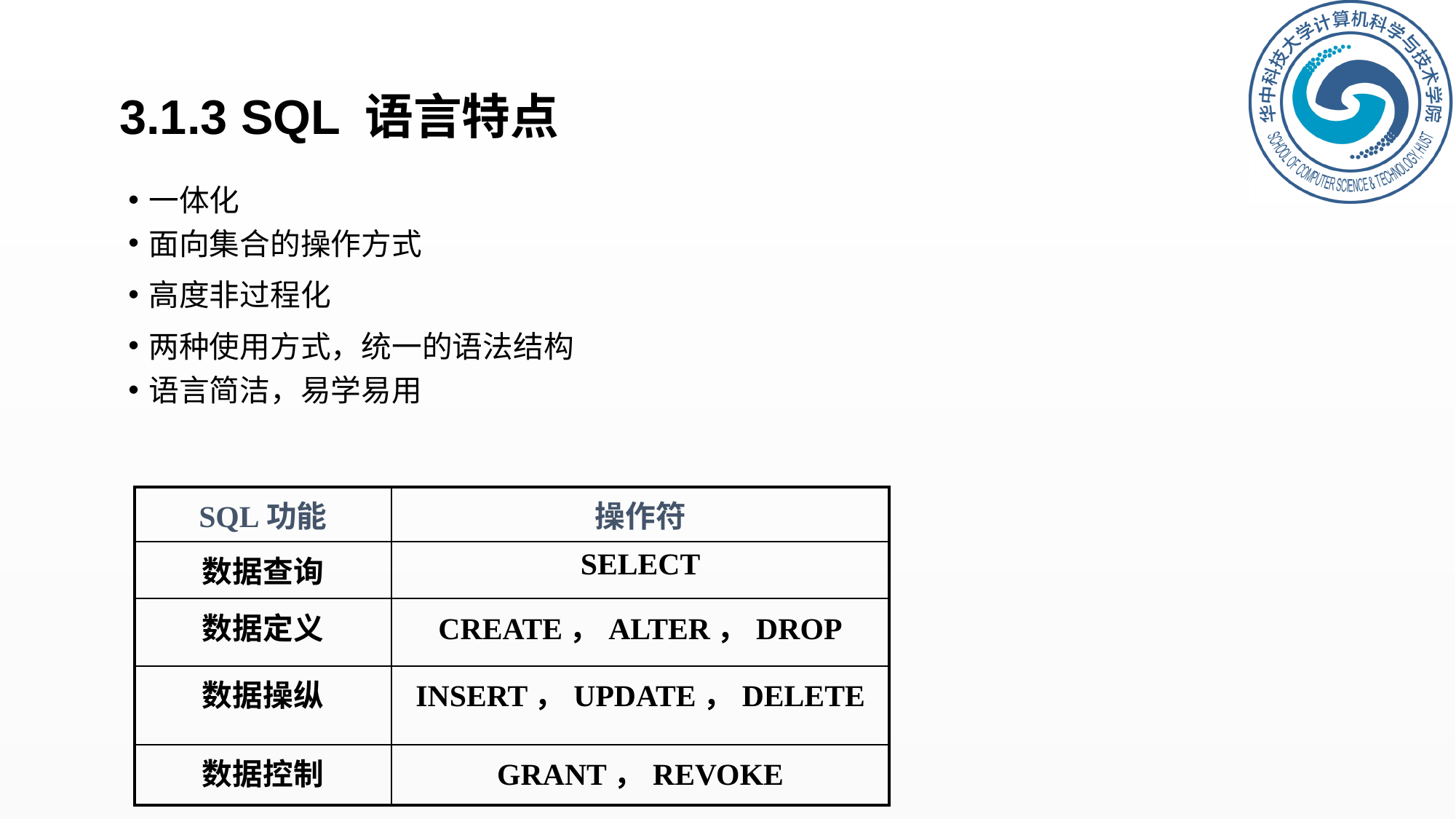

# 3.1.3 SQL 语言特点
一体化
面向集合的操作方式
高度非过程化
两种使用方式，统一的语法结构
语言简洁，易学易用

| SQL功能 | 操作符 |
| --- | --- |
| 数据查询 | SELECT |
| 数据定义 | CREATE，ALTER，DROP |
| 数据操纵 | INSERT，UPDATE，DELETE |
| 数据控制 | GRANT，REVOKE |